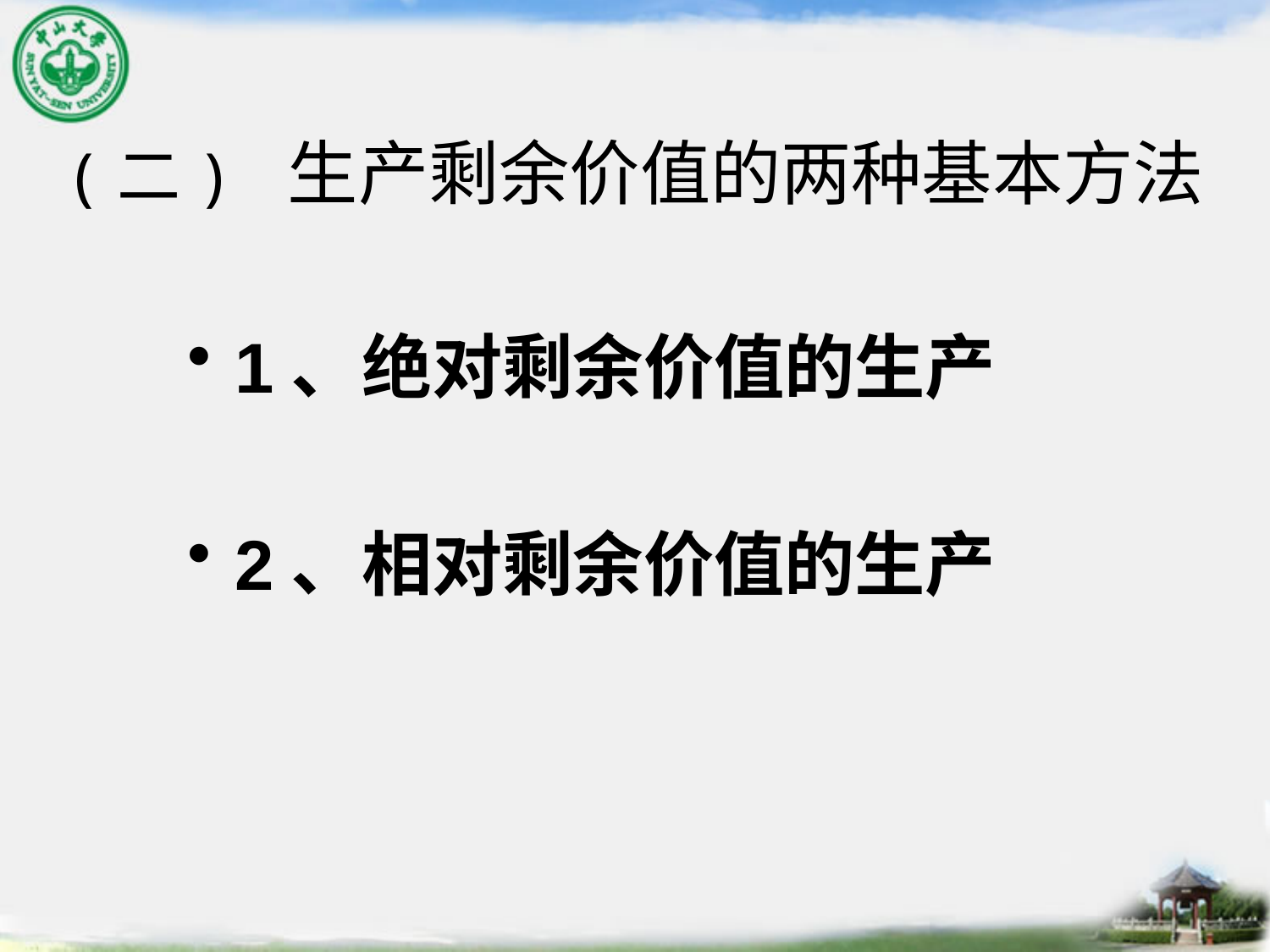

# (二) 生产剩余价值的两种基本方法
1、绝对剩余价值的生产

2、相对剩余价值的生产